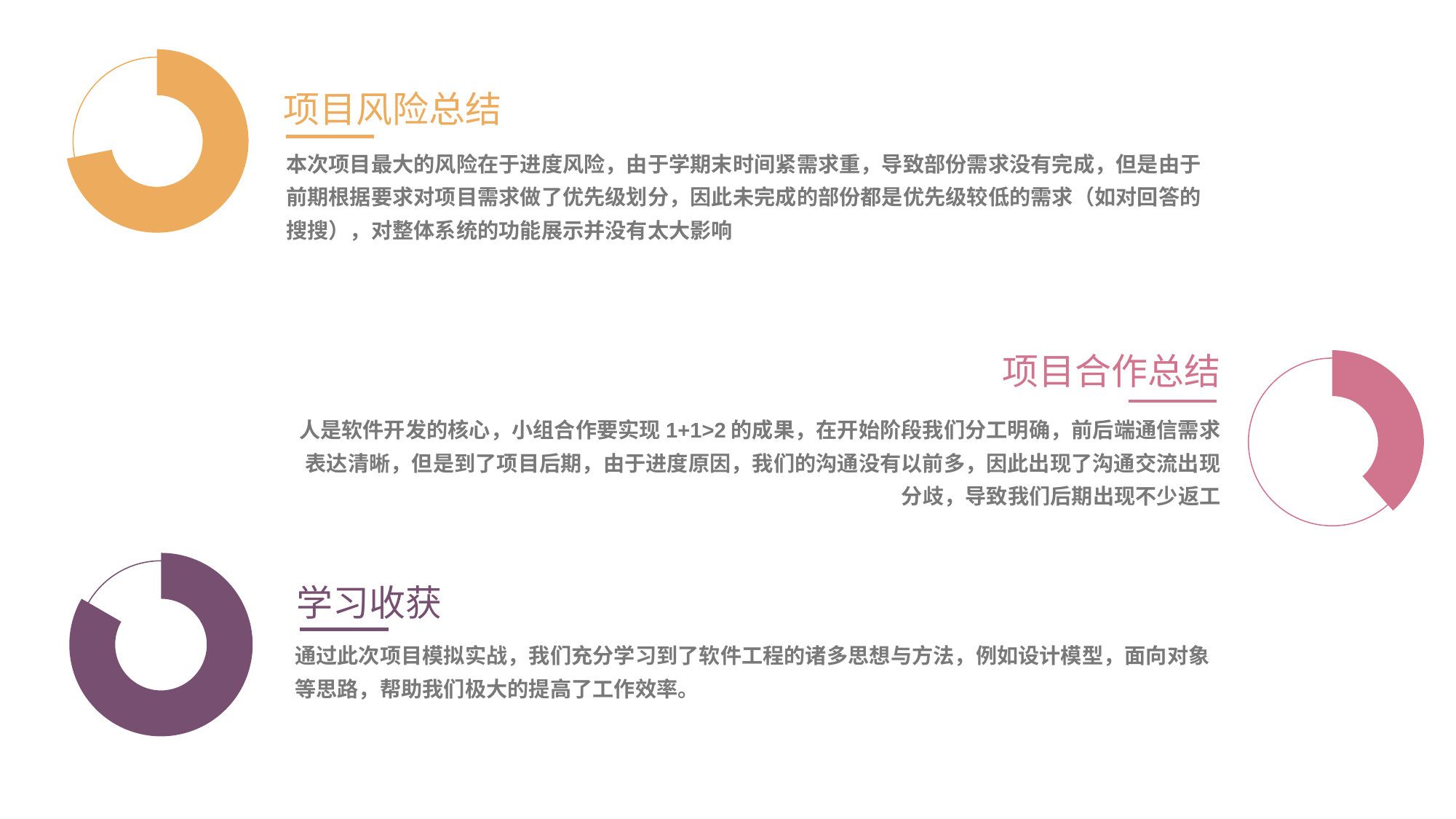

### Chart

| Category | 销售额 |
|---|---|
| 第一季度 | 8.2 |
| 第二季度 | 3.2 |
项目风险总结
本次项目最大的风险在于进度风险，由于学期末时间紧需求重，导致部份需求没有完成，但是由于前期根据要求对项目需求做了优先级划分，因此未完成的部份都是优先级较低的需求（如对回答的搜搜），对整体系统的功能展示并没有太大影响
项目合作总结

### Chart

| Category | 销售额 |
|---|---|
| 第一季度 | 2.0 |
| 第二季度 | 3.2 |
人是软件开发的核心，小组合作要实现1+1>2的成果，在开始阶段我们分工明确，前后端通信需求表达清晰，但是到了项目后期，由于进度原因，我们的沟通没有以前多，因此出现了沟通交流出现分歧，导致我们后期出现不少返工

### Chart

| Category | 销售额 |
|---|---|
| 第一季度 | 16.0 |
| 第二季度 | 3.2 |
学习收获
通过此次项目模拟实战，我们充分学习到了软件工程的诸多思想与方法，例如设计模型，面向对象等思路，帮助我们极大的提高了工作效率。